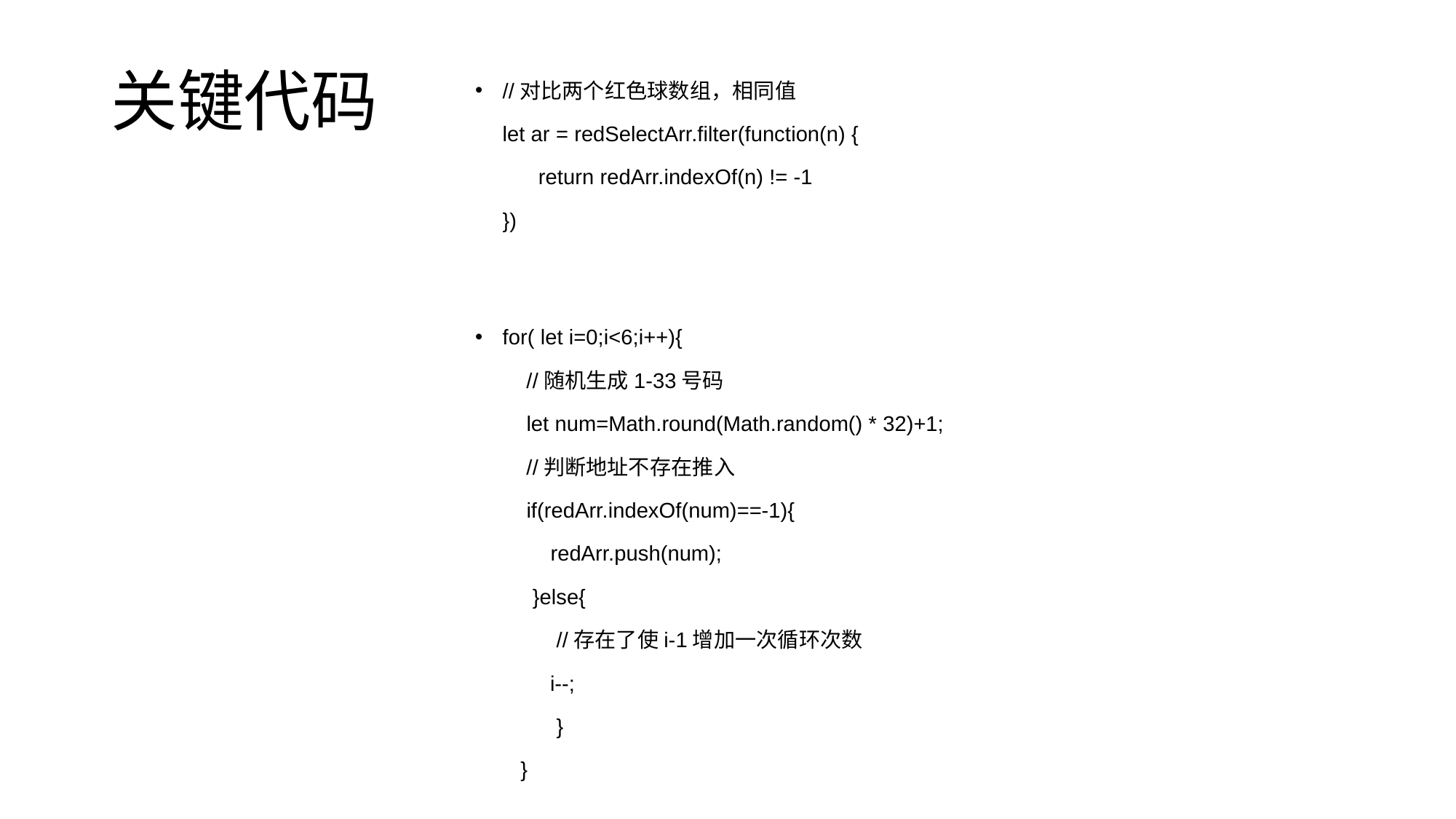

# 关键代码
//对比两个红色球数组，相同值
let ar = redSelectArr.filter(function(n) {
      return redArr.indexOf(n) != -1
})

for( let i=0;i<6;i++){
    //随机生成1-33号码
    let num=Math.round(Math.random() * 32)+1;
    //判断地址不存在推入
    if(redArr.indexOf(num)==-1){
        redArr.push(num);
     }else{
         //存在了使i-1增加一次循环次数
         i--;
         }
   }